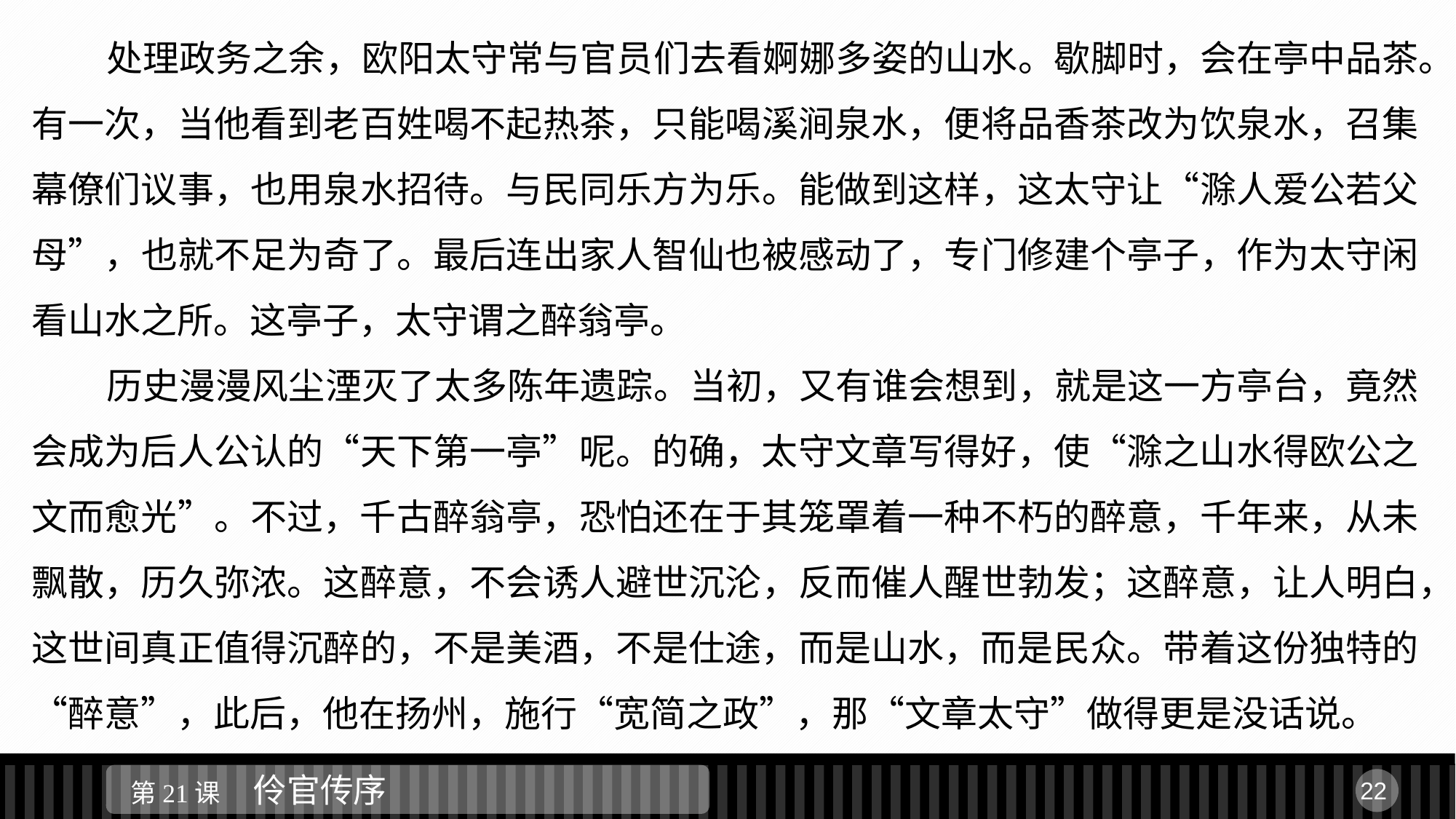

处理政务之余，欧阳太守常与官员们去看婀娜多姿的山水。歇脚时，会在亭中品茶。有一次，当他看到老百姓喝不起热茶，只能喝溪涧泉水，便将品香茶改为饮泉水，召集幕僚们议事，也用泉水招待。与民同乐方为乐。能做到这样，这太守让“滁人爱公若父母”，也就不足为奇了。最后连出家人智仙也被感动了，专门修建个亭子，作为太守闲看山水之所。这亭子，太守谓之醉翁亭。
        历史漫漫风尘湮灭了太多陈年遗踪。当初，又有谁会想到，就是这一方亭台，竟然会成为后人公认的“天下第一亭”呢。的确，太守文章写得好，使“滁之山水得欧公之文而愈光”。不过，千古醉翁亭，恐怕还在于其笼罩着一种不朽的醉意，千年来，从未飘散，历久弥浓。这醉意，不会诱人避世沉沦，反而催人醒世勃发；这醉意，让人明白，这世间真正值得沉醉的，不是美酒，不是仕途，而是山水，而是民众。带着这份独特的“醉意”，此后，他在扬州，施行“宽简之政”，那“文章太守”做得更是没话说。